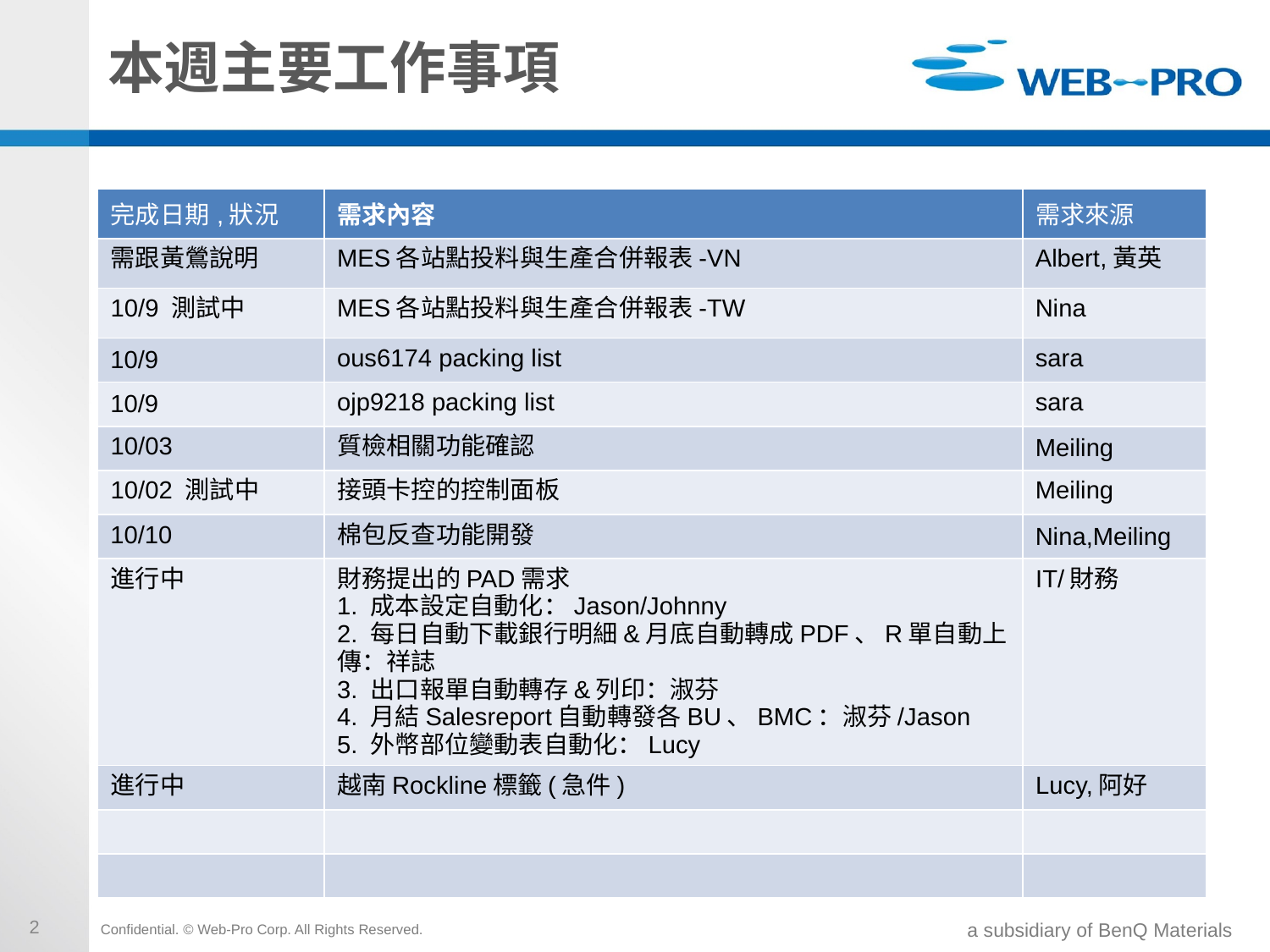

# 本週主要工作事項

| 完成日期,狀況 | 需求內容 | 需求來源 |
| --- | --- | --- |
| 需跟黃鶯說明 | MES各站點投料與生產合併報表-VN | Albert,黃英 |
| 10/9 測試中 | MES各站點投料與生產合併報表-TW | Nina |
| 10/9 | ous6174 packing list | sara |
| 10/9 | ojp9218 packing list | sara |
| 10/03 | 質檢相關功能確認 | Meiling |
| 10/02 測試中 | 接頭卡控的控制面板 | Meiling |
| 10/10 | 棉包反查功能開發 | Nina,Meiling |
| 進行中 | 財務提出的PAD需求 1. 成本設定自動化：Jason/Johnny 2. 每日自動下載銀行明細&月底自動轉成PDF、R單自動上傳：祥誌 3. 出口報單自動轉存&列印：淑芬 4. 月結Salesreport自動轉發各BU、BMC：淑芬/Jason 5. 外幣部位變動表自動化：Lucy | IT/財務 |
| 進行中 | 越南Rockline標籤(急件) | Lucy,阿好 |
|  |  |  |
|  |  |  |
2